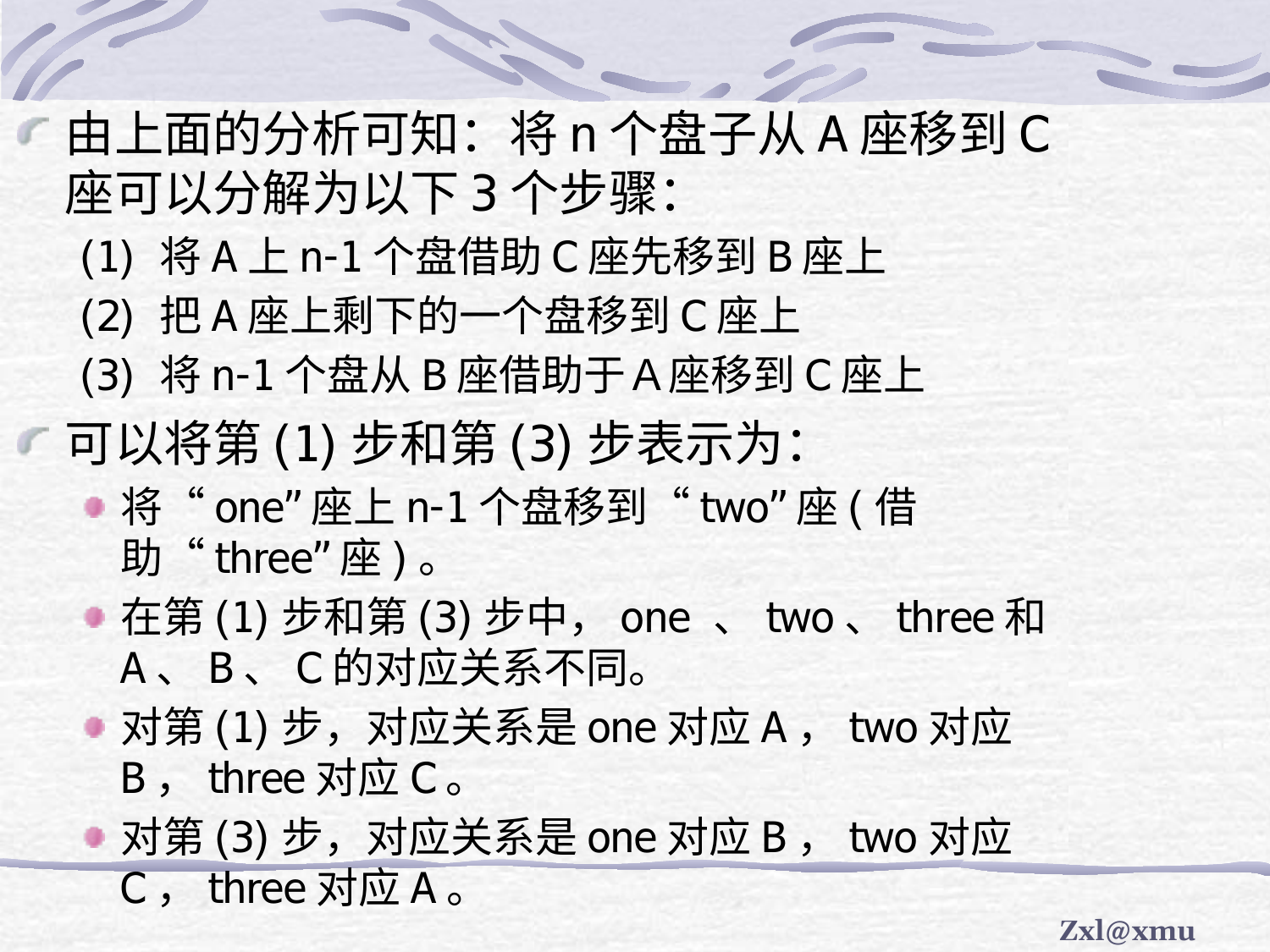

由上面的分析可知：将n个盘子从A座移到C座可以分解为以下3个步骤：
(1) 将A上n-1个盘借助C座先移到B座上
(2) 把A座上剩下的一个盘移到C座上
(3) 将n-1个盘从B座借助于Ａ座移到C座上
可以将第(1)步和第(3)步表示为：
将“one”座上n-1个盘移到“two”座(借助“three”座)。
在第(1)步和第(3)步中，one 、two、three和A、B、C的对应关系不同。
对第(1)步，对应关系是one对应A，two对应B，three对应C。
对第(3)步，对应关系是one对应B，two对应C，three对应A。